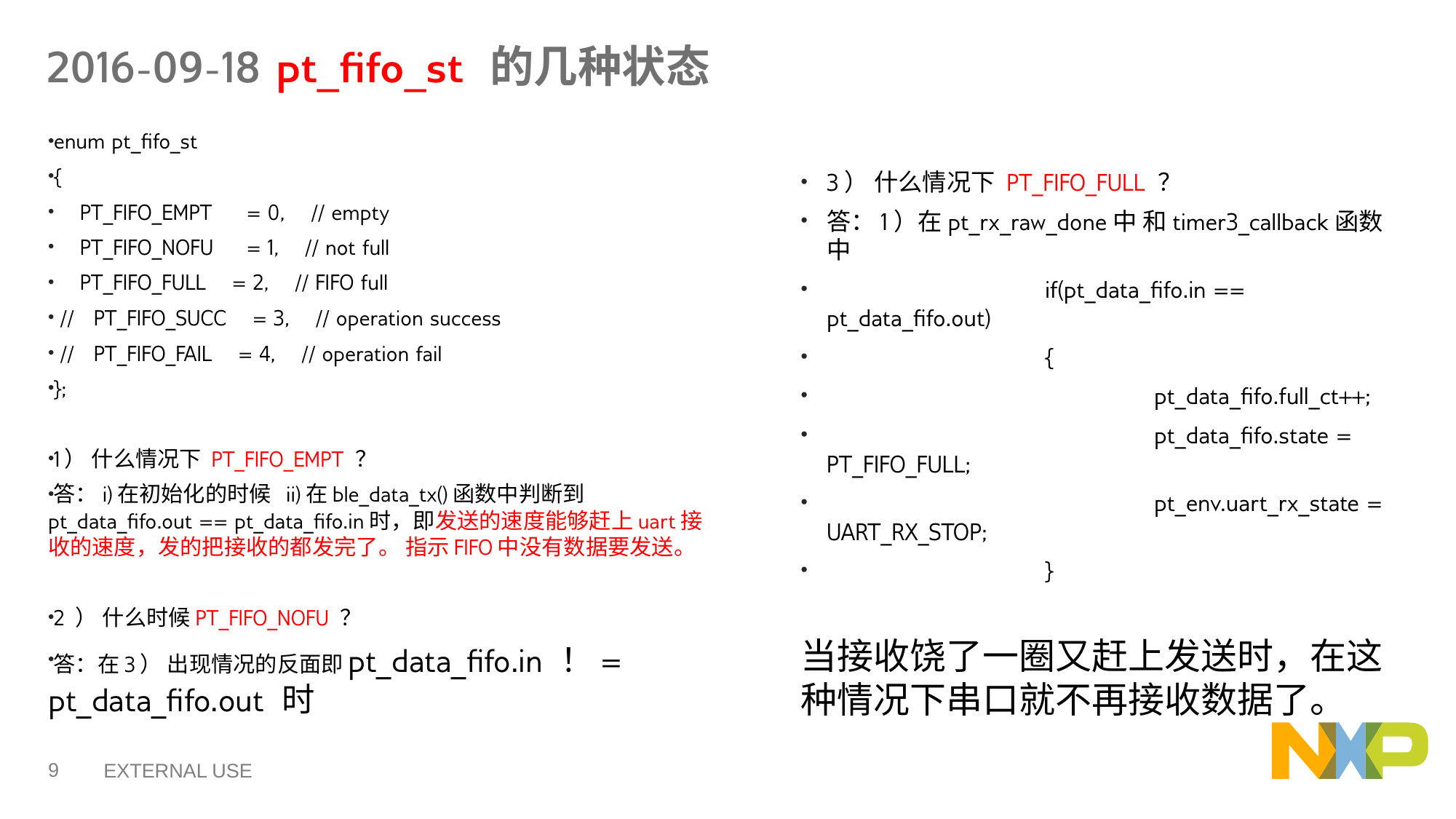

# 2016-09-18 pt_fifo_st 的几种状态
enum pt_fifo_st
{
    PT_FIFO_EMPT	= 0,    // empty
    PT_FIFO_NOFU	= 1,    // not full
    PT_FIFO_FULL    = 2,    // FIFO full
 //   PT_FIFO_SUCC    = 3,    // operation success
 //   PT_FIFO_FAIL    = 4,    // operation fail
};

1） 什么情况下 PT_FIFO_EMPT ？
答：i)在初始化的时候  ii)在ble_data_tx()函数中判断到pt_data_fifo.out == pt_data_fifo.in时，即发送的速度能够赶上uart接收的速度，发的把接收的都发完了。 指示FIFO中没有数据要发送。

2 ） 什么时候PT_FIFO_NOFU ？
答：在3） 出现情况的反面即pt_data_fifo.in ！= pt_data_fifo.out 时

3） 什么情况下 PT_FIFO_FULL ？
答：1）在pt_rx_raw_done中 和timer3_callback函数中
		if(pt_data_fifo.in == pt_data_fifo.out)
		{
			pt_data_fifo.full_ct++;
			pt_data_fifo.state = PT_FIFO_FULL;
			pt_env.uart_rx_state = UART_RX_STOP;
		}

当接收饶了一圈又赶上发送时，在这种情况下串口就不再接收数据了。